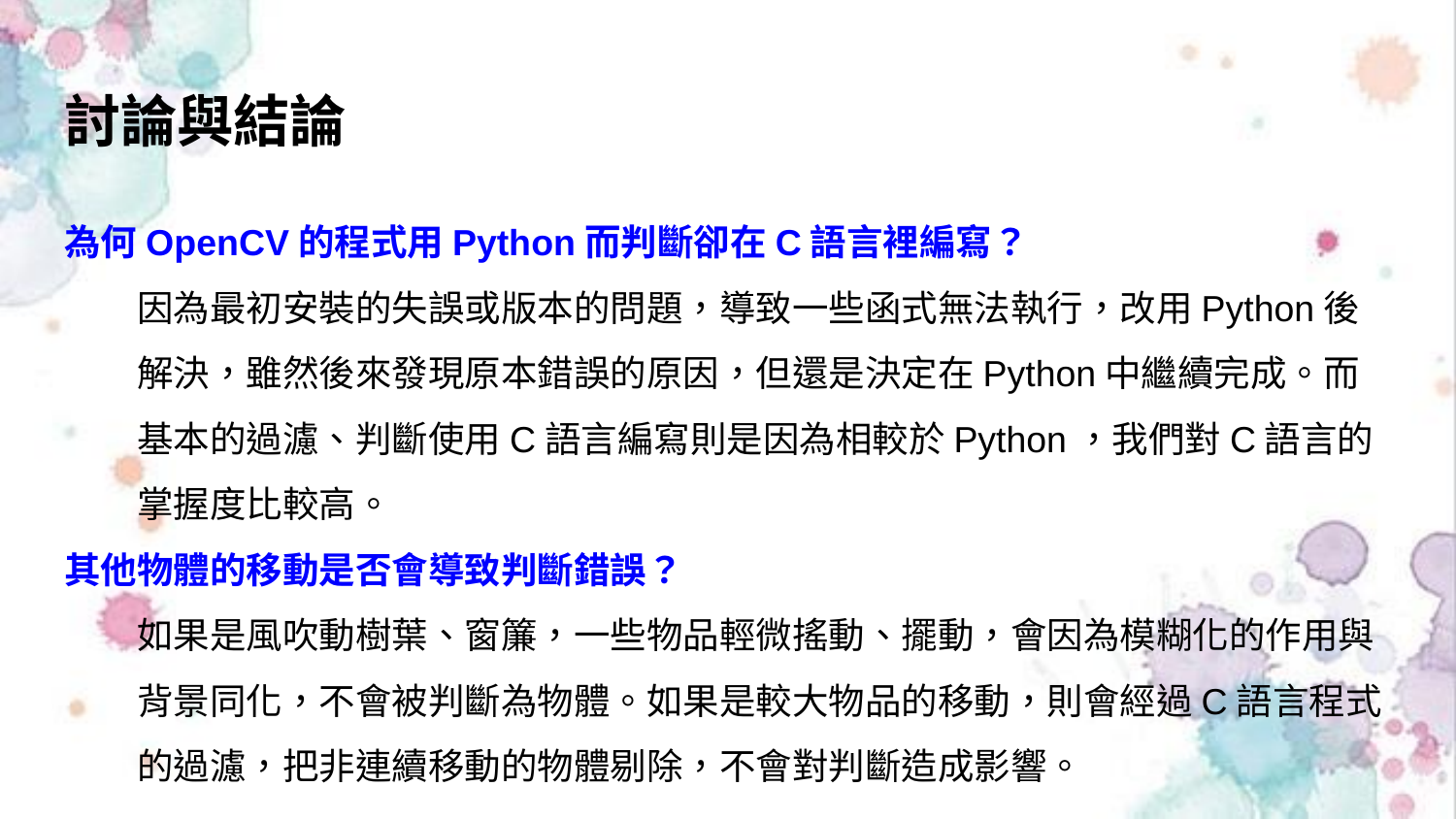

# 討論與結論
為何OpenCV的程式用Python而判斷卻在C語言裡編寫？
因為最初安裝的失誤或版本的問題，導致一些函式無法執行，改用Python後解決，雖然後來發現原本錯誤的原因，但還是決定在Python中繼續完成。而基本的過濾、判斷使用C語言編寫則是因為相較於Python，我們對C語言的掌握度比較高。
其他物體的移動是否會導致判斷錯誤？
如果是風吹動樹葉、窗簾，一些物品輕微搖動、擺動，會因為模糊化的作用與背景同化，不會被判斷為物體。如果是較大物品的移動，則會經過C語言程式的過濾，把非連續移動的物體剔除，不會對判斷造成影響。